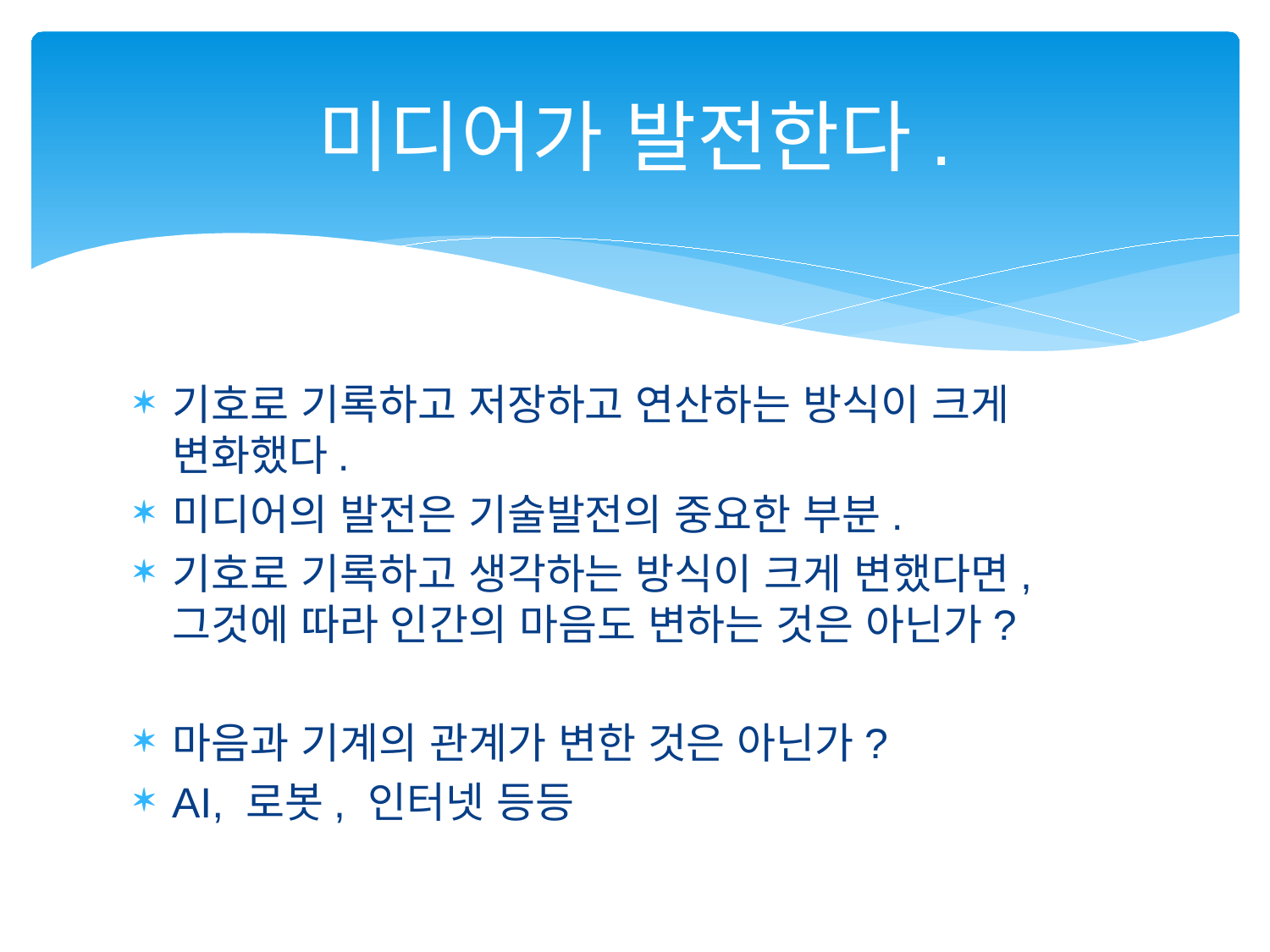

# 미디어가 발전한다.
기호로 기록하고 저장하고 연산하는 방식이 크게 변화했다.
미디어의 발전은 기술발전의 중요한 부분.
기호로 기록하고 생각하는 방식이 크게 변했다면, 그것에 따라 인간의 마음도 변하는 것은 아닌가?

마음과 기계의 관계가 변한 것은 아닌가?
AI, 로봇, 인터넷 등등